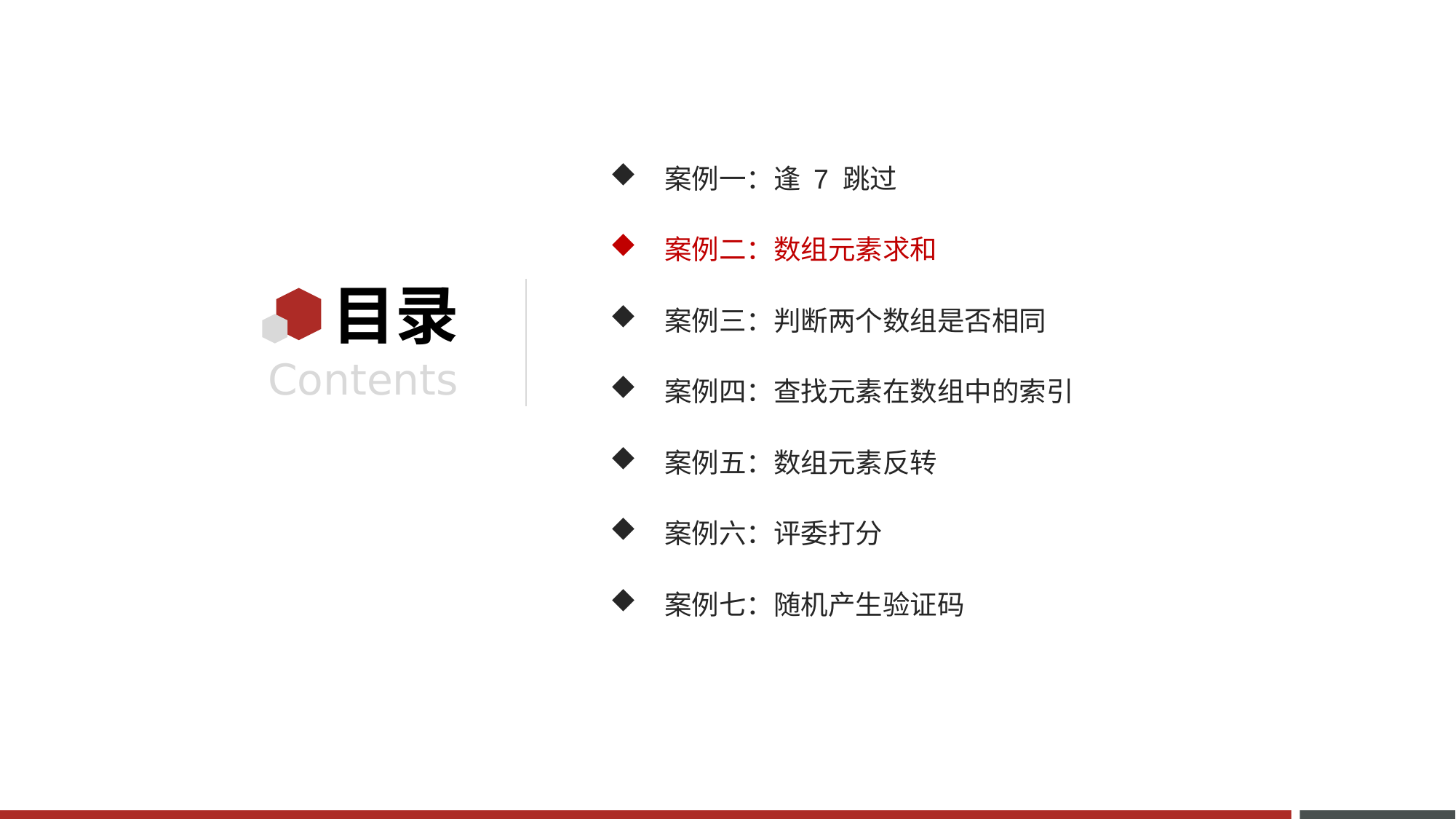

案例一：逢 7 跳过
案例二：数组元素求和
案例三：判断两个数组是否相同
案例四：查找元素在数组中的索引
案例五：数组元素反转
案例六：评委打分
案例七：随机产生验证码